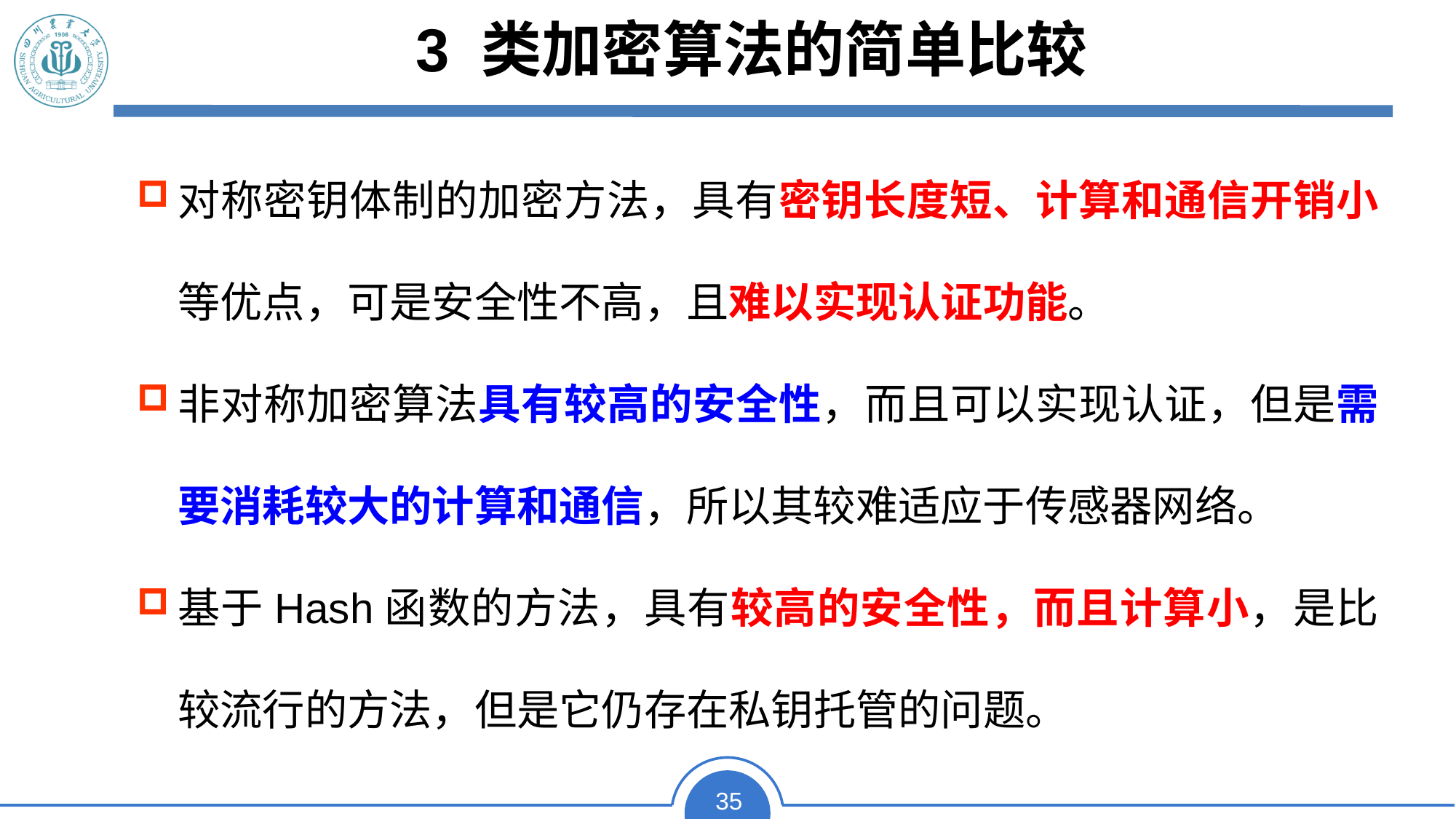

# 3 类加密算法的简单比较
对称密钥体制的加密方法，具有密钥长度短、计算和通信开销小等优点，可是安全性不高，且难以实现认证功能。
非对称加密算法具有较高的安全性，而且可以实现认证，但是需要消耗较大的计算和通信，所以其较难适应于传感器网络。
基于Hash函数的方法，具有较高的安全性，而且计算小，是比较流行的方法，但是它仍存在私钥托管的问题。